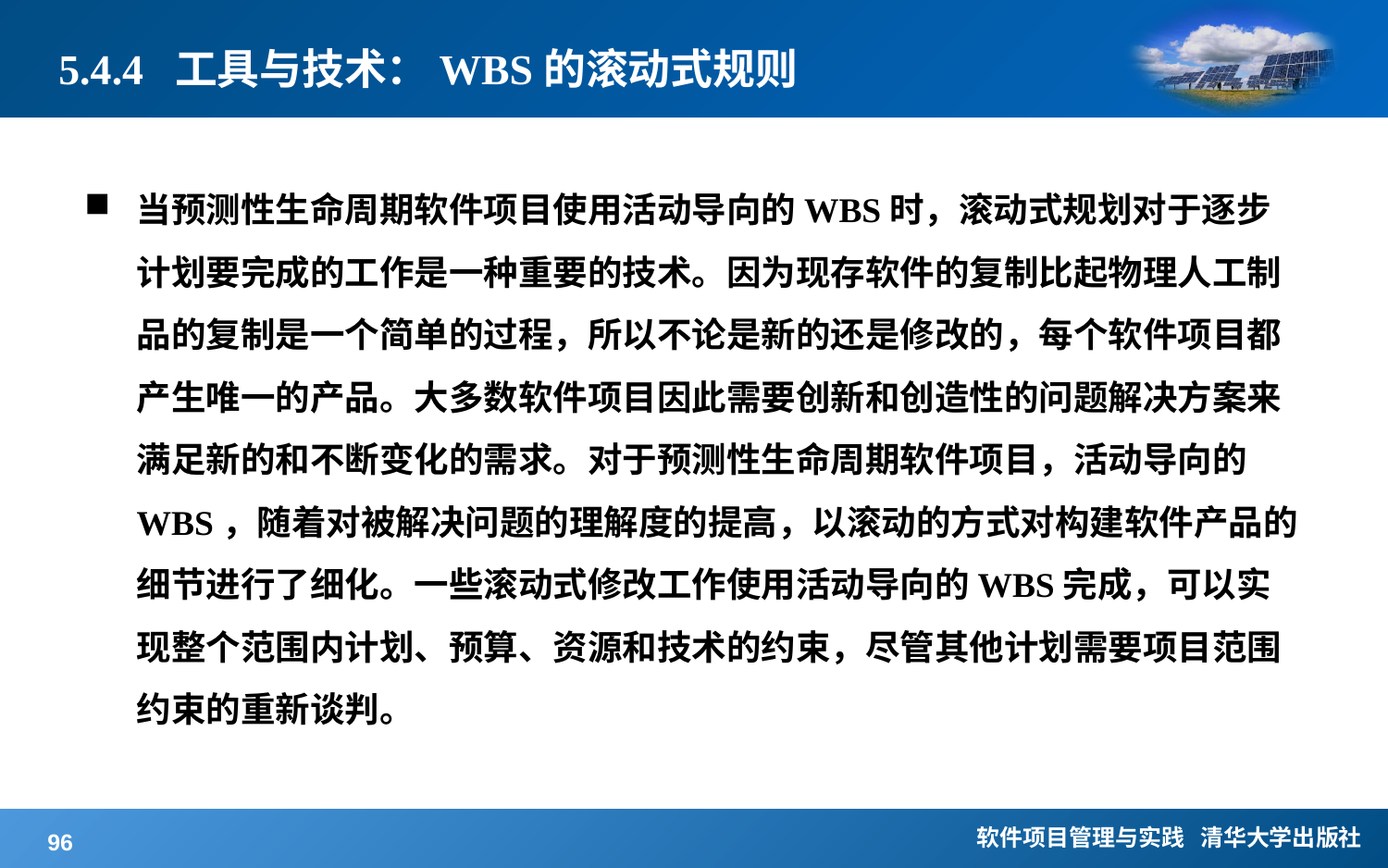

# 5.4.4  工具与技术：WBS的滚动式规则
当预测性生命周期软件项目使用活动导向的WBS时，滚动式规划对于逐步计划要完成的工作是一种重要的技术。因为现存软件的复制比起物理人工制品的复制是一个简单的过程，所以不论是新的还是修改的，每个软件项目都产生唯一的产品。大多数软件项目因此需要创新和创造性的问题解决方案来满足新的和不断变化的需求。对于预测性生命周期软件项目，活动导向的WBS，随着对被解决问题的理解度的提高，以滚动的方式对构建软件产品的细节进行了细化。一些滚动式修改工作使用活动导向的WBS完成，可以实现整个范围内计划、预算、资源和技术的约束，尽管其他计划需要项目范围约束的重新谈判。